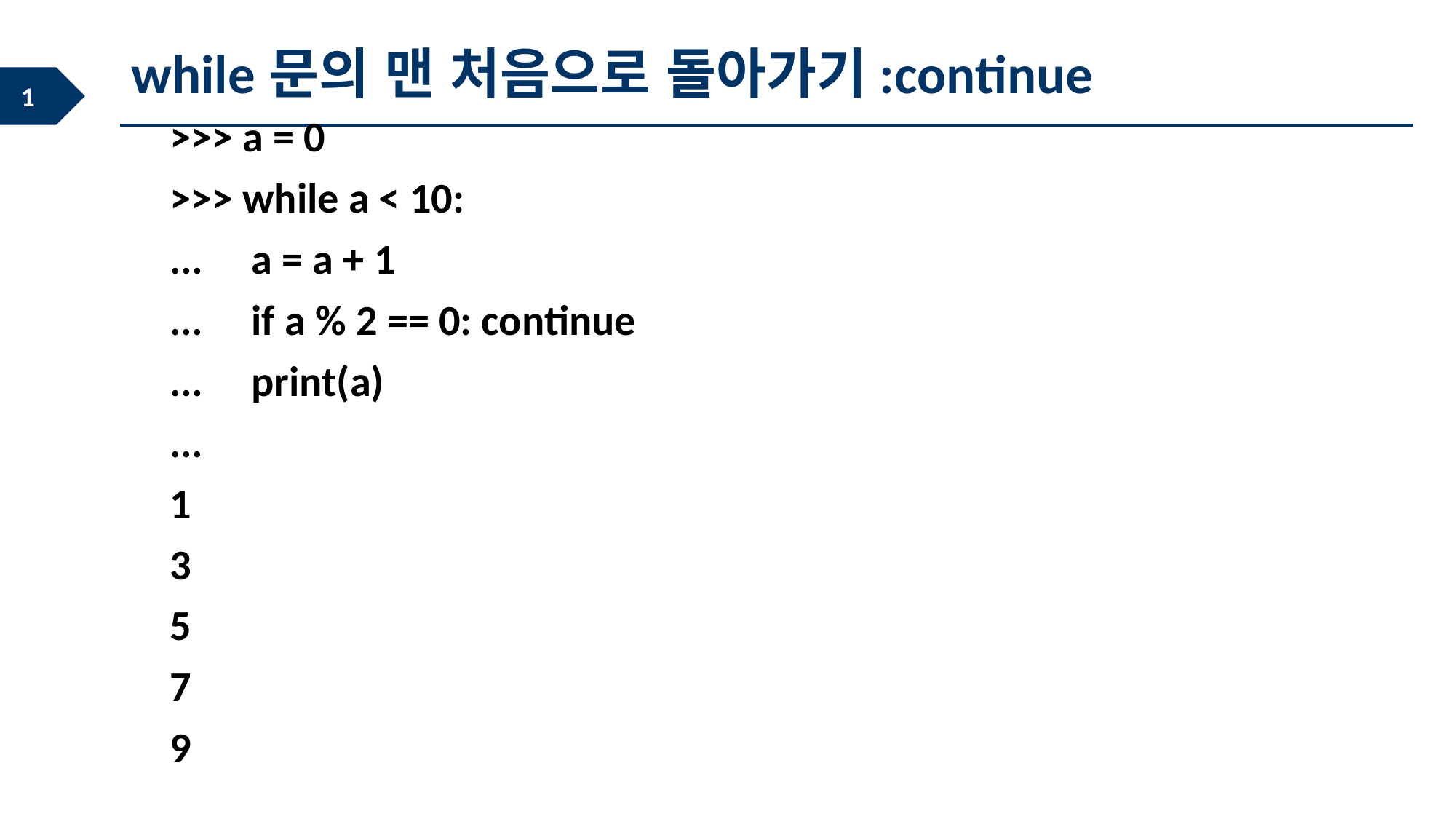

while문의 맨 처음으로 돌아가기:continue
>>> a = 0
>>> while a < 10:
...     a = a + 1
...     if a % 2 == 0: continue
...     print(a)
...
1
3
5
7
9